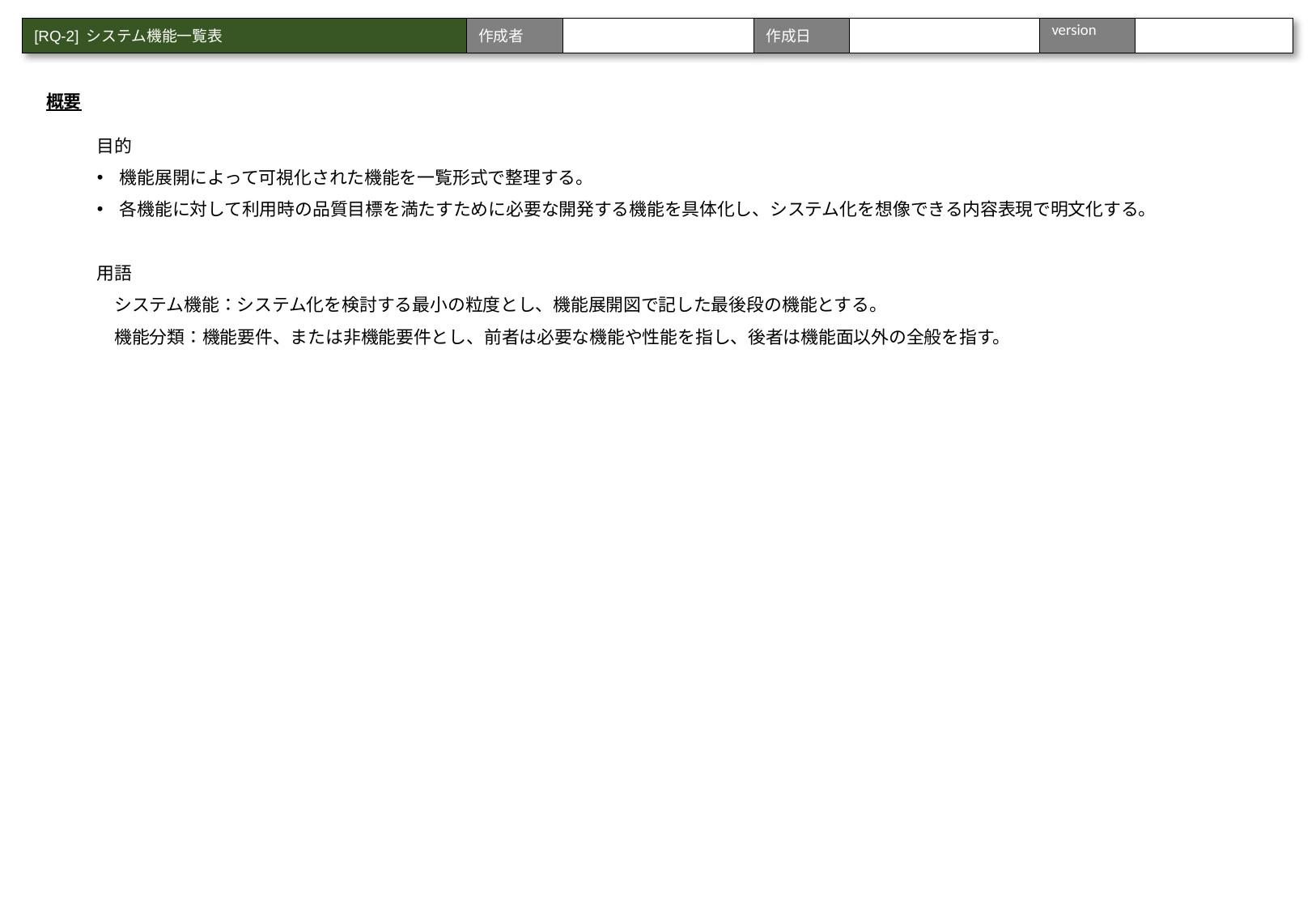

| [RQ-2] システム機能一覧表 | 作成者 |  | 作成日 |  | version |  |
| --- | --- | --- | --- | --- | --- | --- |
概要
目的
機能展開によって可視化された機能を一覧形式で整理する。
各機能に対して利用時の品質目標を満たすために必要な開発する機能を具体化し、システム化を想像できる内容表現で明文化する。

用語
　システム機能：システム化を検討する最小の粒度とし、機能展開図で記した最後段の機能とする。
　機能分類：機能要件、または非機能要件とし、前者は必要な機能や性能を指し、後者は機能面以外の全般を指す。